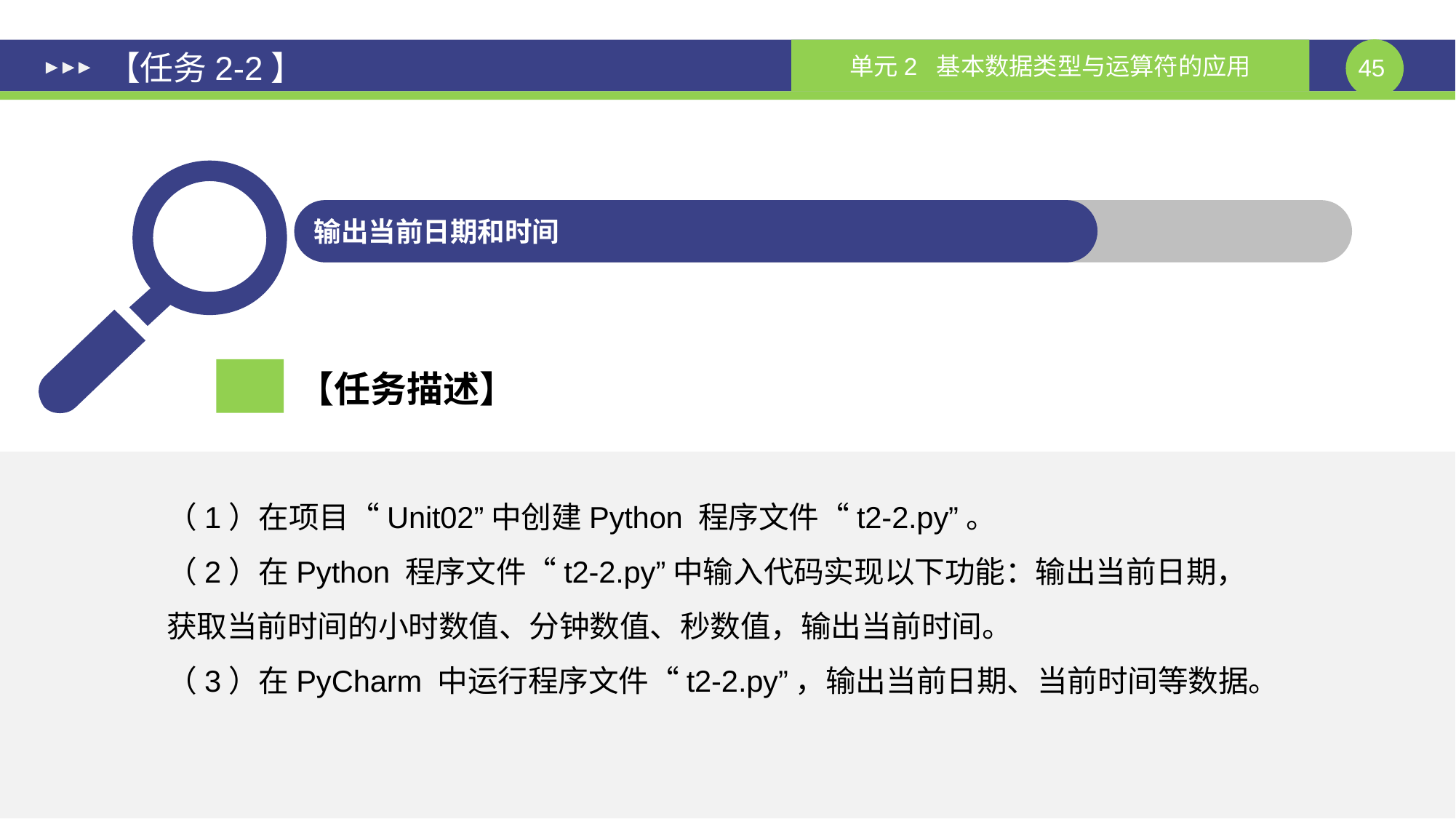

# 【任务2-2】

输出当前日期和时间

【任务描述】

（1）在项目“Unit02”中创建Python 程序文件“t2-2.py”。
（2）在Python 程序文件“t2-2.py”中输入代码实现以下功能：输出当前日期，获取当前时间的小时数值、分钟数值、秒数值，输出当前时间。
（3）在PyCharm 中运行程序文件“t2-2.py”，输出当前日期、当前时间等数据。